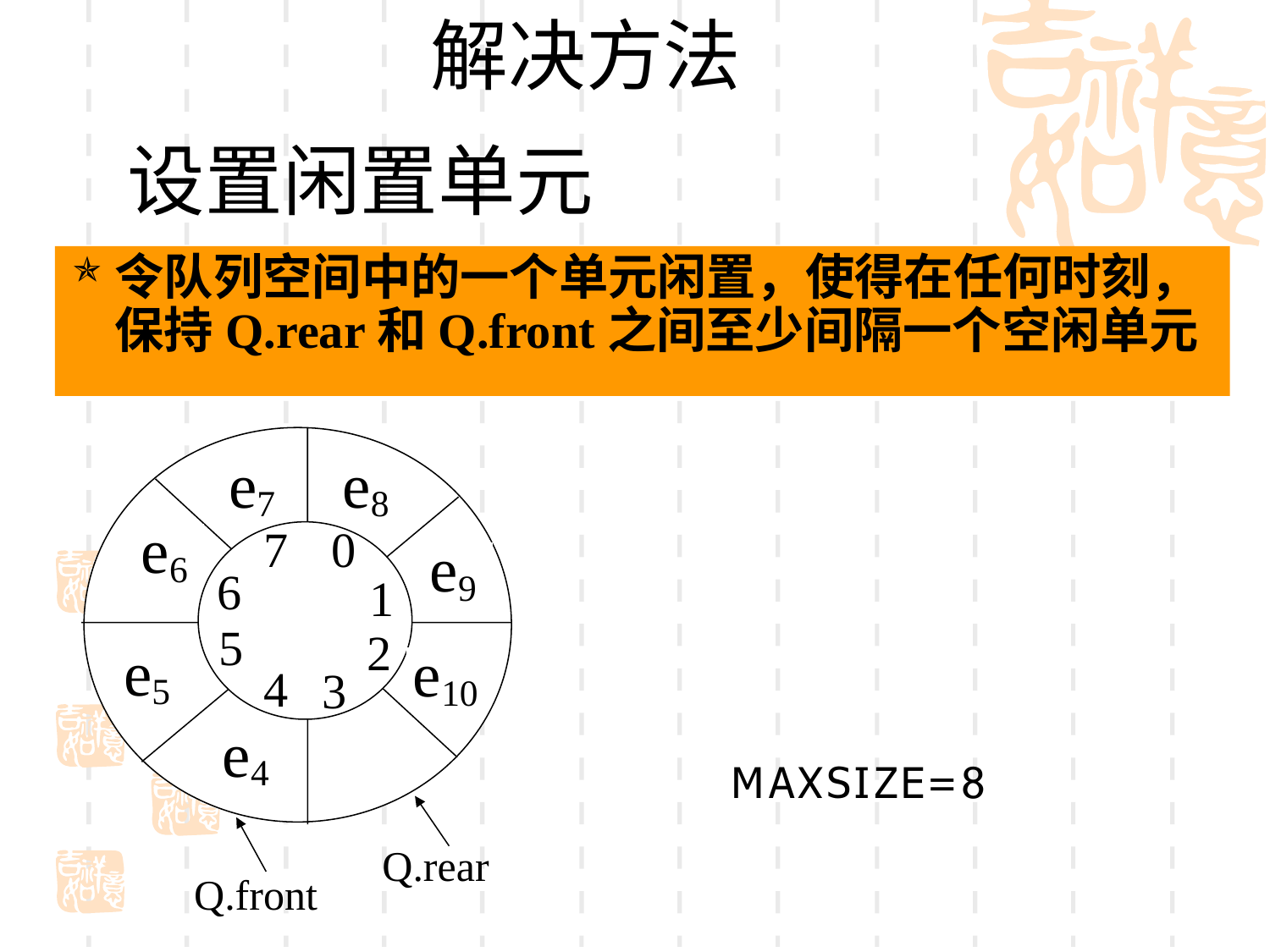

解决方法
# 设置闲置单元
令队列空间中的一个单元闲置，使得在任何时刻，保持Q.rear和Q.front之间至少间隔一个空闲单元

e7
e8

e6
7
0
e9
6
1

5
2
e5
e10
4
3
e4
MAXSIZE=8

Q.rear
Q.front